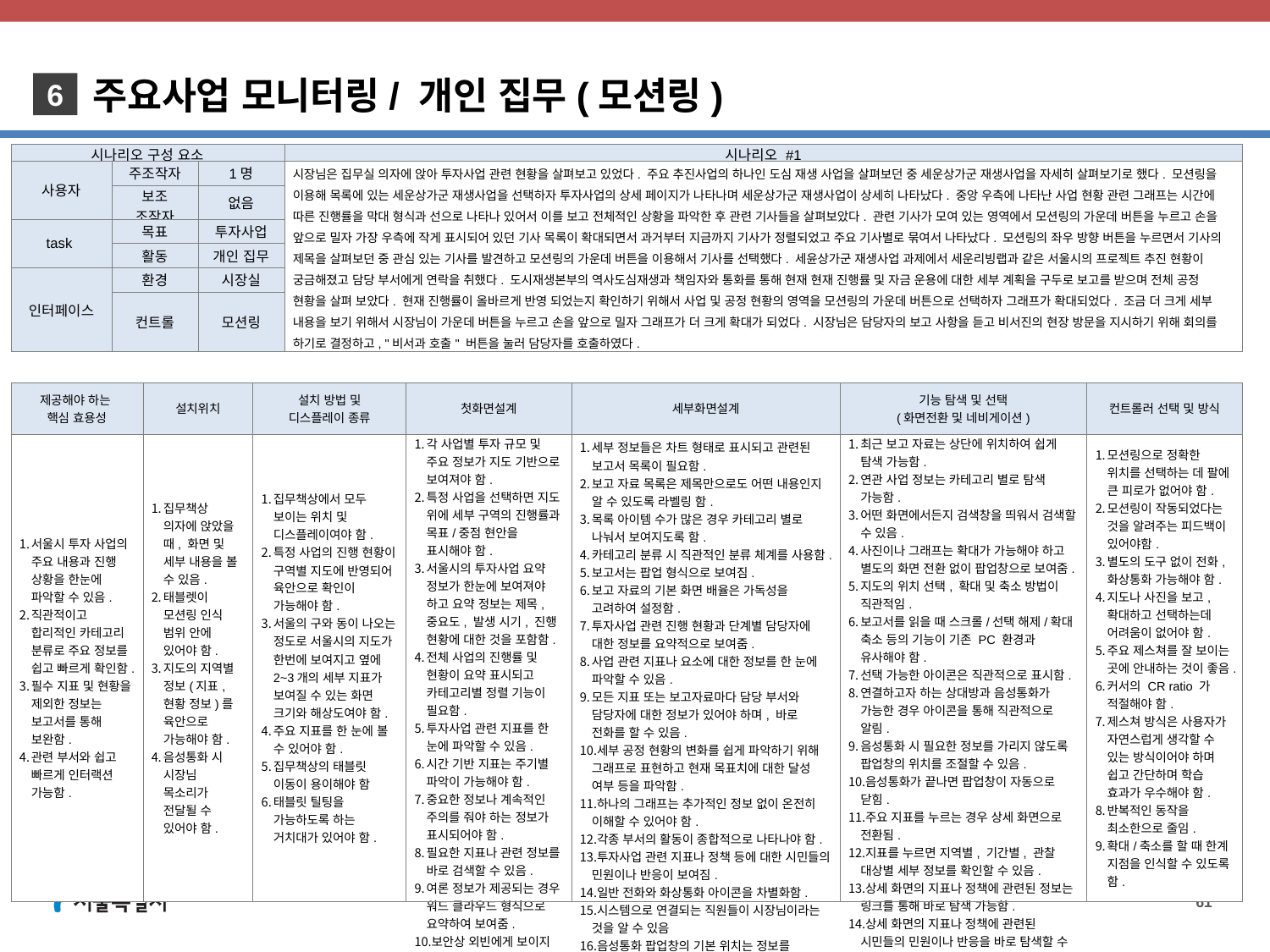

주요사업 모니터링/ 개인 집무(모션링)
6
| 시나리오 구성 요소 |  |  | 시나리오 #1 |
| --- | --- | --- | --- |
| 사용자 | 주조작자 | 1명 | 시장님은 집무실 의자에 앉아 투자사업 관련 현황을 살펴보고 있었다. 주요 추진사업의 하나인 도심 재생 사업을 살펴보던 중 세운상가군 재생사업을 자세히 살펴보기로 했다. 모션링을 이용해 목록에 있는 세운상가군 재생사업을 선택하자 투자사업의 상세 페이지가 나타나며 세운상가군 재생사업이 상세히 나타났다. 중앙 우측에 나타난 사업 현황 관련 그래프는 시간에 따른 진행률을 막대 형식과 선으로 나타나 있어서 이를 보고 전체적인 상황을 파악한 후 관련 기사들을 살펴보았다. 관련 기사가 모여 있는 영역에서 모션링의 가운데 버튼을 누르고 손을 앞으로 밀자 가장 우측에 작게 표시되어 있던 기사 목록이 확대되면서 과거부터 지금까지 기사가 정렬되었고 주요 기사별로 묶여서 나타났다. 모션링의 좌우 방향 버튼을 누르면서 기사의 제목을 살펴보던 중 관심 있는 기사를 발견하고 모션링의 가운데 버튼을 이용해서 기사를 선택했다. 세윤상가군 재생사업 과제에서 세운리빙랩과 같은 서울시의 프로젝트 추진 현황이 궁금해졌고 담당 부서에게 연락을 취했다. 도시재생본부의 역사도심재생과 책임자와 통화를 통해 현재 현재 진행률 및 자금 운용에 대한 세부 계획을 구두로 보고를 받으며 전체 공정 현황을 살펴 보았다. 현재 진행률이 올바르게 반영 되었는지 확인하기 위해서 사업 및 공정 현황의 영역을 모션링의 가운데 버튼으로 선택하자 그래프가 확대되었다. 조금 더 크게 세부 내용을 보기 위해서 시장님이 가운데 버튼을 누르고 손을 앞으로 밀자 그래프가 더 크게 확대가 되었다. 시장님은 담당자의 보고 사항을 듣고 비서진의 현장 방문을 지시하기 위해 회의를 하기로 결정하고, "비서과 호출" 버튼을 눌러 담당자를 호출하였다. |
|  | 보조 조작자 | 없음 |  |
| task | 목표 | 투자사업 |  |
|  | 활동 | 개인 집무 |  |
| 인터페이스 | 환경 | 시장실 |  |
|  | 컨트롤 | 모션링 |  |
| 제공해야 하는 핵심 효용성 | 설치위치 | 설치 방법 및 디스플레이 종류 | 첫화면설계 | 세부화면설계 | 기능 탐색 및 선택 (화면전환 및 네비게이션) | 컨트롤러 선택 및 방식 |
| --- | --- | --- | --- | --- | --- | --- |
| 서울시 투자 사업의 주요 내용과 진행 상황을 한눈에 파악할 수 있음. 직관적이고 합리적인 카테고리 분류로 주요 정보를 쉽고 빠르게 확인함. 필수 지표 및 현황을 제외한 정보는 보고서를 통해 보완함. 관련 부서와 쉽고 빠르게 인터랙션 가능함. | 집무책상 의자에 앉았을 때, 화면 및 세부 내용을 볼 수 있음. 태블렛이 모션링 인식 범위 안에 있어야 함. 지도의 지역별 정보(지표, 현황 정보)를 육안으로 가능해야 함. 음성통화 시 시장님 목소리가 전달될 수 있어야 함. | 집무책상에서 모두 보이는 위치 및 디스플레이여야 함. 특정 사업의 진행 현황이 구역별 지도에 반영되어 육안으로 확인이 가능해야 함. 서울의 구와 동이 나오는 정도로 서울시의 지도가 한번에 보여지고 옆에 2~3개의 세부 지표가 보여질 수 있는 화면 크기와 해상도여야 함. 주요 지표를 한 눈에 볼 수 있어야 함. 집무책상의 태블릿 이동이 용이해야 함 태블릿 틸팅을 가능하도록 하는 거치대가 있어야 함. | 각 사업별 투자 규모 및 주요 정보가 지도 기반으로 보여져야 함. 특정 사업을 선택하면 지도 위에 세부 구역의 진행률과 목표/중점 현안을 표시해야 함. 서울시의 투자사업 요약 정보가 한눈에 보여져야 하고 요약 정보는 제목, 중요도, 발생 시기, 진행 현황에 대한 것을 포함함. 전체 사업의 진행률 및 현황이 요약 표시되고 카테고리별 정렬 기능이 필요함. 투자사업 관련 지표를 한 눈에 파악할 수 있음. 시간 기반 지표는 주기별 파악이 가능해야 함. 중요한 정보나 계속적인 주의를 줘야 하는 정보가 표시되어야 함. 필요한 지표나 관련 정보를 바로 검색할 수 있음. 여론 정보가 제공되는 경우 워드 클라우드 형식으로 요약하여 보여줌. 보안상 외빈에게 보이지 않아야 하는 정보는 가릴 수 있음. | 세부 정보들은 차트 형태로 표시되고 관련된 보고서 목록이 필요함. 보고 자료 목록은 제목만으로도 어떤 내용인지 알 수 있도록 라벨링 함. 목록 아이템 수가 많은 경우 카테고리 별로 나눠서 보여지도록 함. 카테고리 분류 시 직관적인 분류 체계를 사용함. 보고서는 팝업 형식으로 보여짐. 보고 자료의 기본 화면 배율은 가독성을 고려하여 설정함. 투자사업 관련 진행 현황과 단계별 담당자에 대한 정보를 요약적으로 보여줌. 사업 관련 지표나 요소에 대한 정보를 한 눈에 파악할 수 있음. 모든 지표 또는 보고자료마다 담당 부서와 담당자에 대한 정보가 있어야 하며, 바로 전화를 할 수 있음. 세부 공정 현황의 변화를 쉽게 파악하기 위해 그래프로 표현하고 현재 목표치에 대한 달성 여부 등을 파악함. 하나의 그래프는 추가적인 정보 없이 온전히 이해할 수 있어야 함. 각종 부서의 활동이 종합적으로 나타나야 함. 투자사업 관련 지표나 정책 등에 대한 시민들의 민원이나 반응이 보여짐. 일반 전화와 화상통화 아이콘을 차별화함. 시스템으로 연결되는 직원들이 시장님이라는 것을 알 수 있음 음성통화 팝업창의 기본 위치는 정보를 최소한으로 가림. 관련 없는 정보는 보여주지 않음. | 최근 보고 자료는 상단에 위치하여 쉽게 탐색 가능함. 연관 사업 정보는 카테고리 별로 탐색 가능함. 어떤 화면에서든지 검색창을 띄워서 검색할 수 있음. 사진이나 그래프는 확대가 가능해야 하고 별도의 화면 전환 없이 팝업창으로 보여줌. 지도의 위치 선택, 확대 및 축소 방법이 직관적임. 보고서를 읽을 때 스크롤/선택 해제/확대 축소 등의 기능이 기존 PC 환경과 유사해야 함. 선택 가능한 아이콘은 직관적으로 표시함. 연결하고자 하는 상대방과 음성통화가 가능한 경우 아이콘을 통해 직관적으로 알림. 음성통화 시 필요한 정보를 가리지 않도록 팝업창의 위치를 조절할 수 있음. 음성통화가 끝나면 팝업창이 자동으로 닫힘. 주요 지표를 누르는 경우 상세 화면으로 전환됨. 지표를 누르면 지역별, 기간별, 관찰 대상별 세부 정보를 확인할 수 있음. 상세 화면의 지표나 정책에 관련된 정보는 링크를 통해 바로 탐색 가능함. 상세 화면의 지표나 정책에 관련된 시민들의 민원이나 반응을 바로 탐색할 수 있음. 이전화면으로 전환이 용이함. | 모션링으로 정확한 위치를 선택하는 데 팔에 큰 피로가 없어야 함. 모션링이 작동되었다는 것을 알려주는 피드백이 있어야함. 별도의 도구 없이 전화, 화상통화 가능해야 함. 지도나 사진을 보고, 확대하고 선택하는데 어려움이 없어야 함. 주요 제스쳐를 잘 보이는 곳에 안내하는 것이 좋음. 커서의 CR ratio 가 적절해야 함. 제스쳐 방식은 사용자가 자연스럽게 생각할 수 있는 방식이어야 하며 쉽고 간단하며 학습 효과가 우수해야 함. 반복적인 동작을 최소한으로 줄임. 확대/축소를 할 때 한계 지점을 인식할 수 있도록 함. |